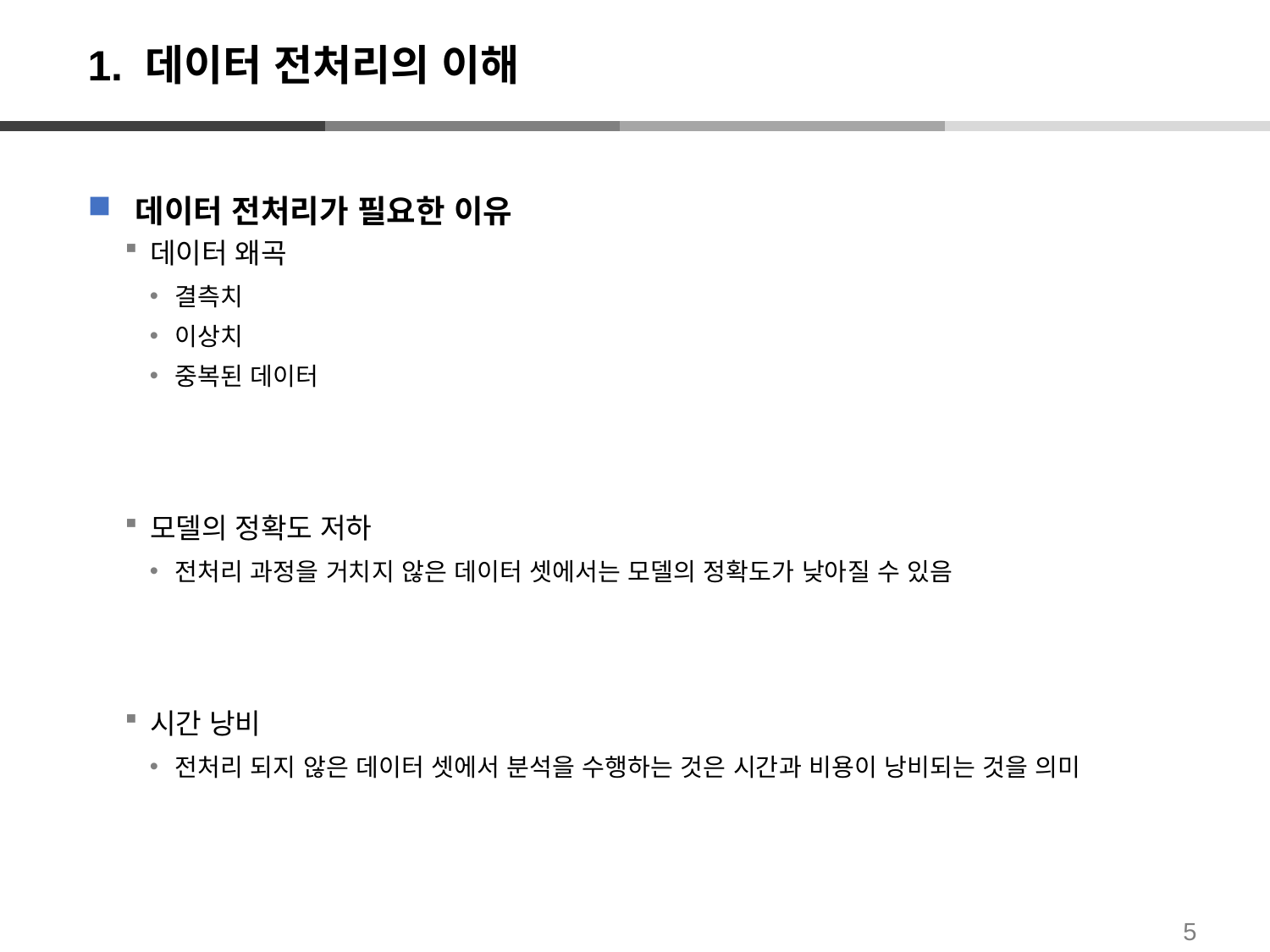

# 1. 데이터 전처리의 이해
데이터 전처리가 필요한 이유
데이터 왜곡
결측치
이상치
중복된 데이터

모델의 정확도 저하
전처리 과정을 거치지 않은 데이터 셋에서는 모델의 정확도가 낮아질 수 있음

시간 낭비
전처리 되지 않은 데이터 셋에서 분석을 수행하는 것은 시간과 비용이 낭비되는 것을 의미